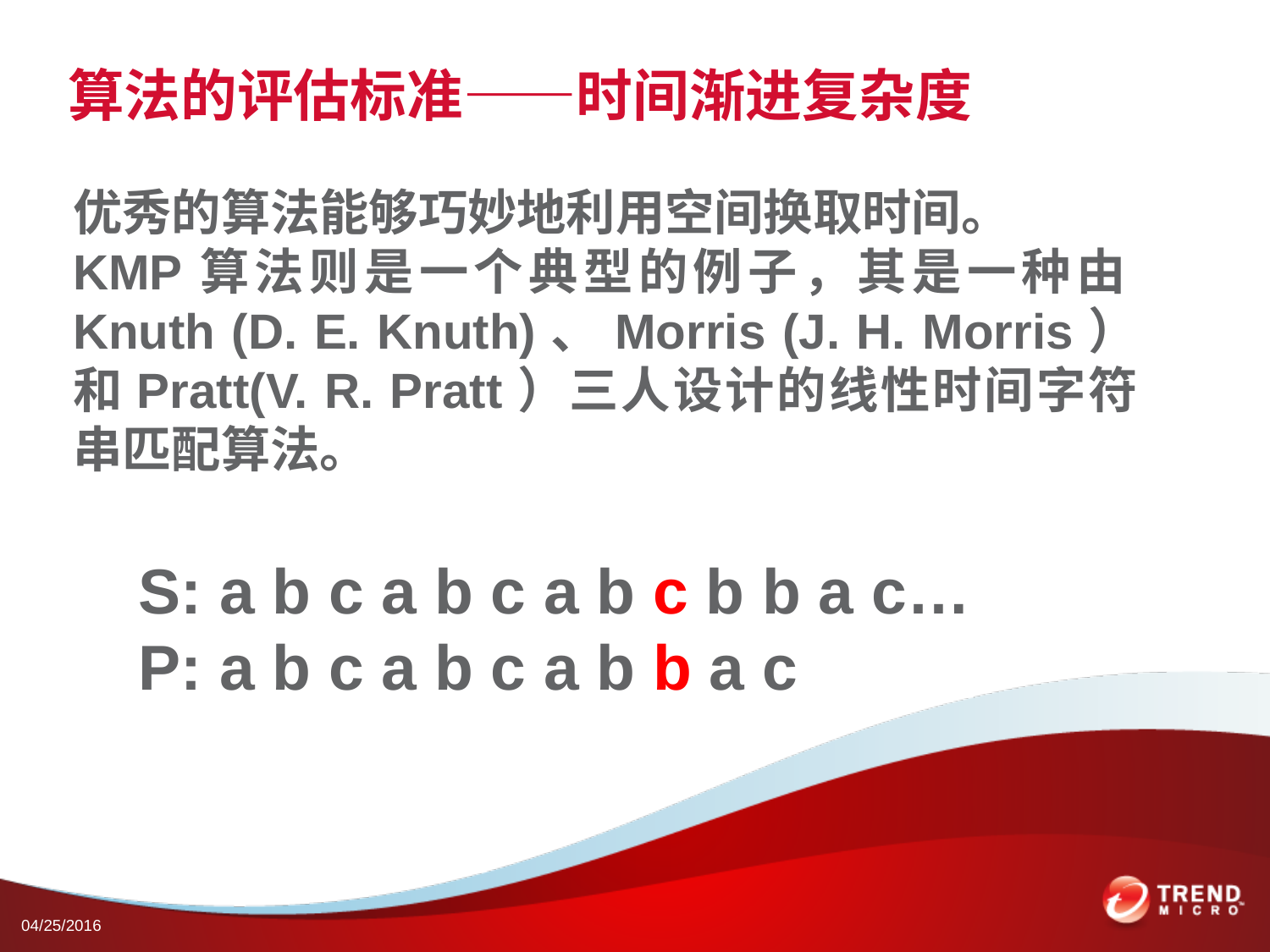

# 算法的评估标准——时间渐进复杂度
优秀的算法能够巧妙地利用空间换取时间。
KMP算法则是一个典型的例子，其是一种由Knuth (D. E. Knuth)、Morris (J. H. Morris）和Pratt(V. R. Pratt）三人设计的线性时间字符串匹配算法。
S: a b c a b c a b c b b a c…
P: a b c a b c a b b a c
04/25/2016